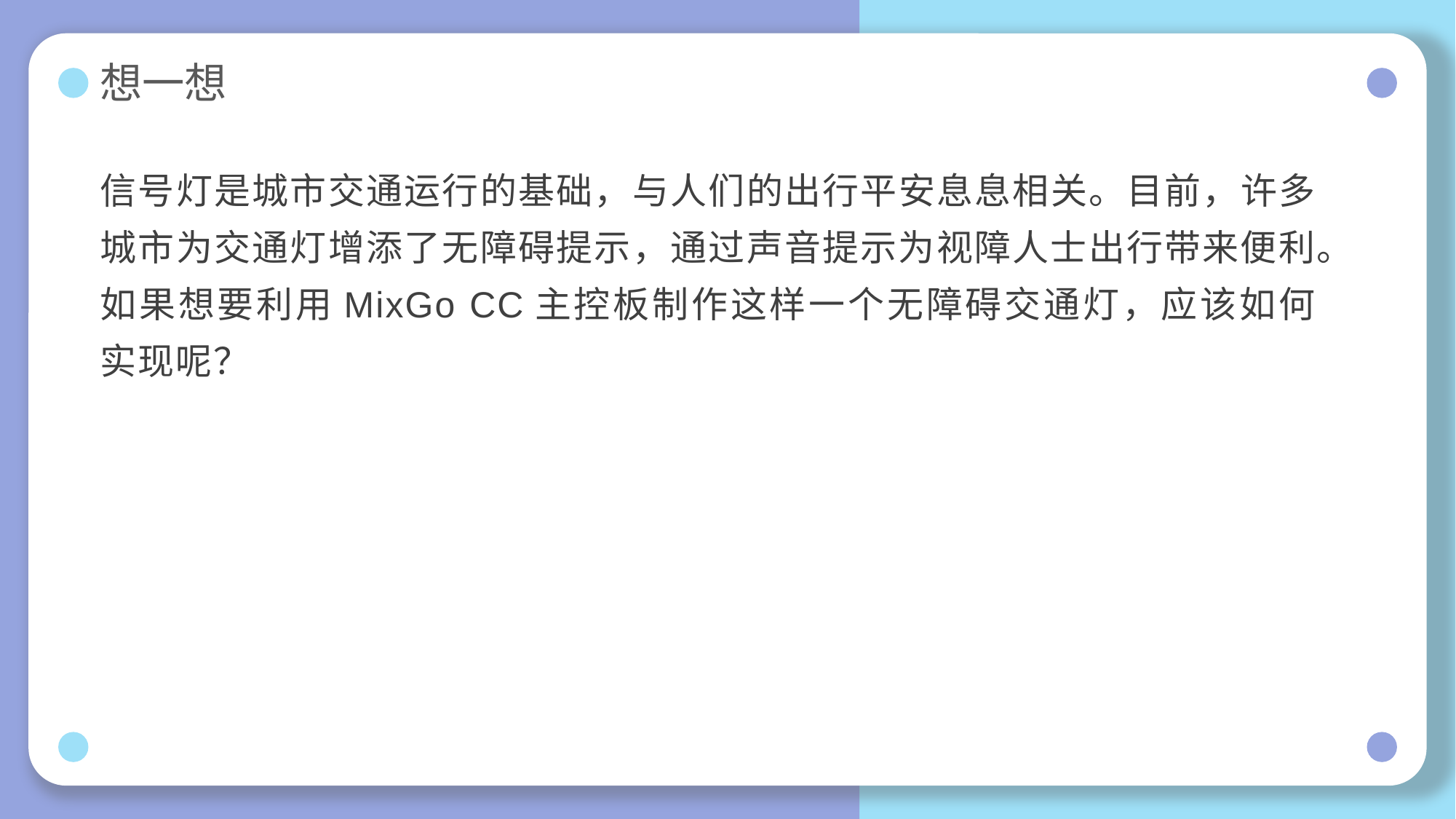

# 想一想
信号灯是城市交通运行的基础，与人们的出行平安息息相关。目前，许多城市为交通灯增添了无障碍提示，通过声音提示为视障人士出行带来便利。如果想要利用MixGo CC主控板制作这样一个无障碍交通灯，应该如何实现呢？